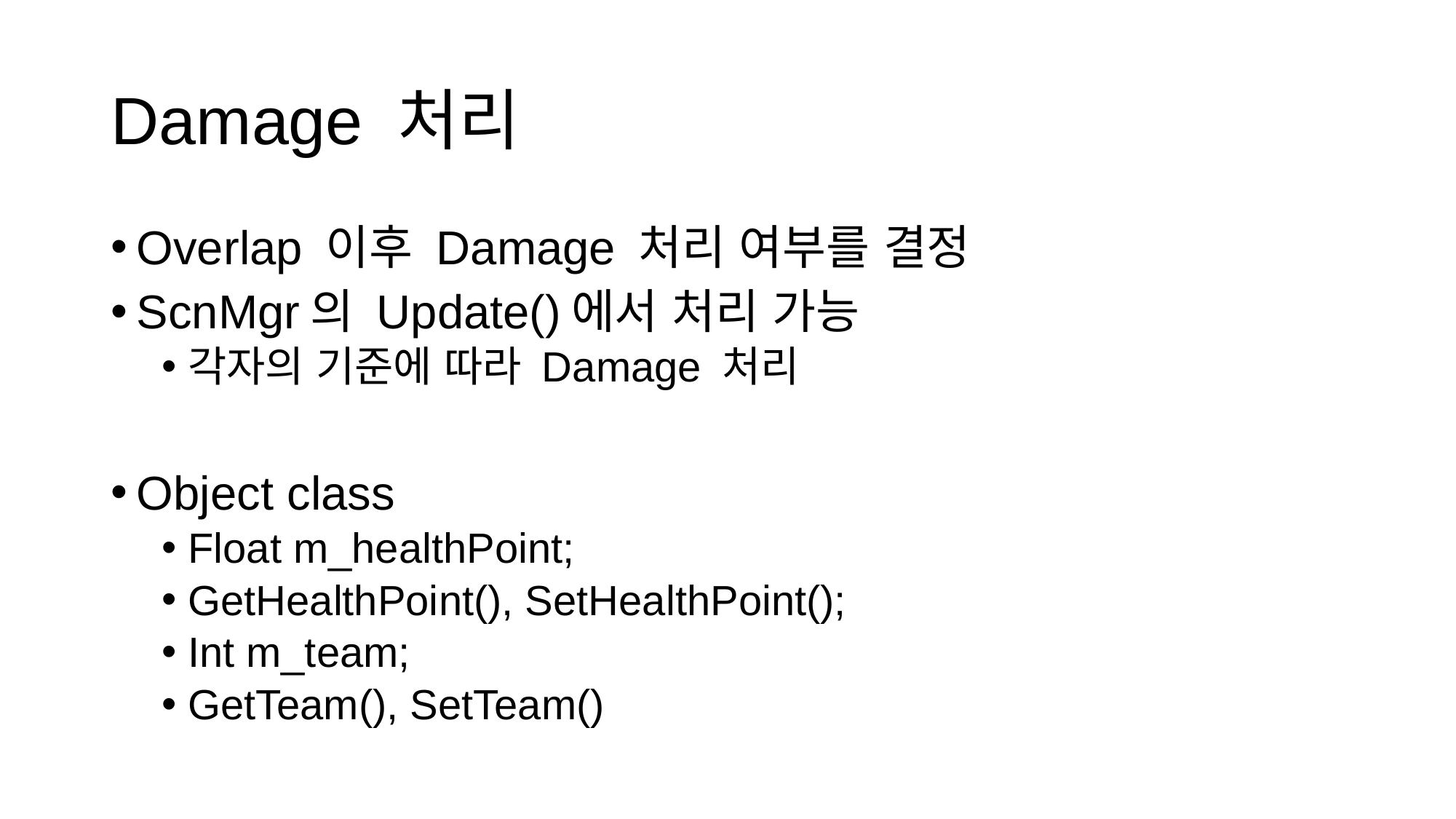

# Damage 처리
Overlap 이후 Damage 처리 여부를 결정
ScnMgr의 Update()에서 처리 가능
각자의 기준에 따라 Damage 처리

Object class
Float m_healthPoint;
GetHealthPoint(), SetHealthPoint();
Int m_team;
GetTeam(), SetTeam()